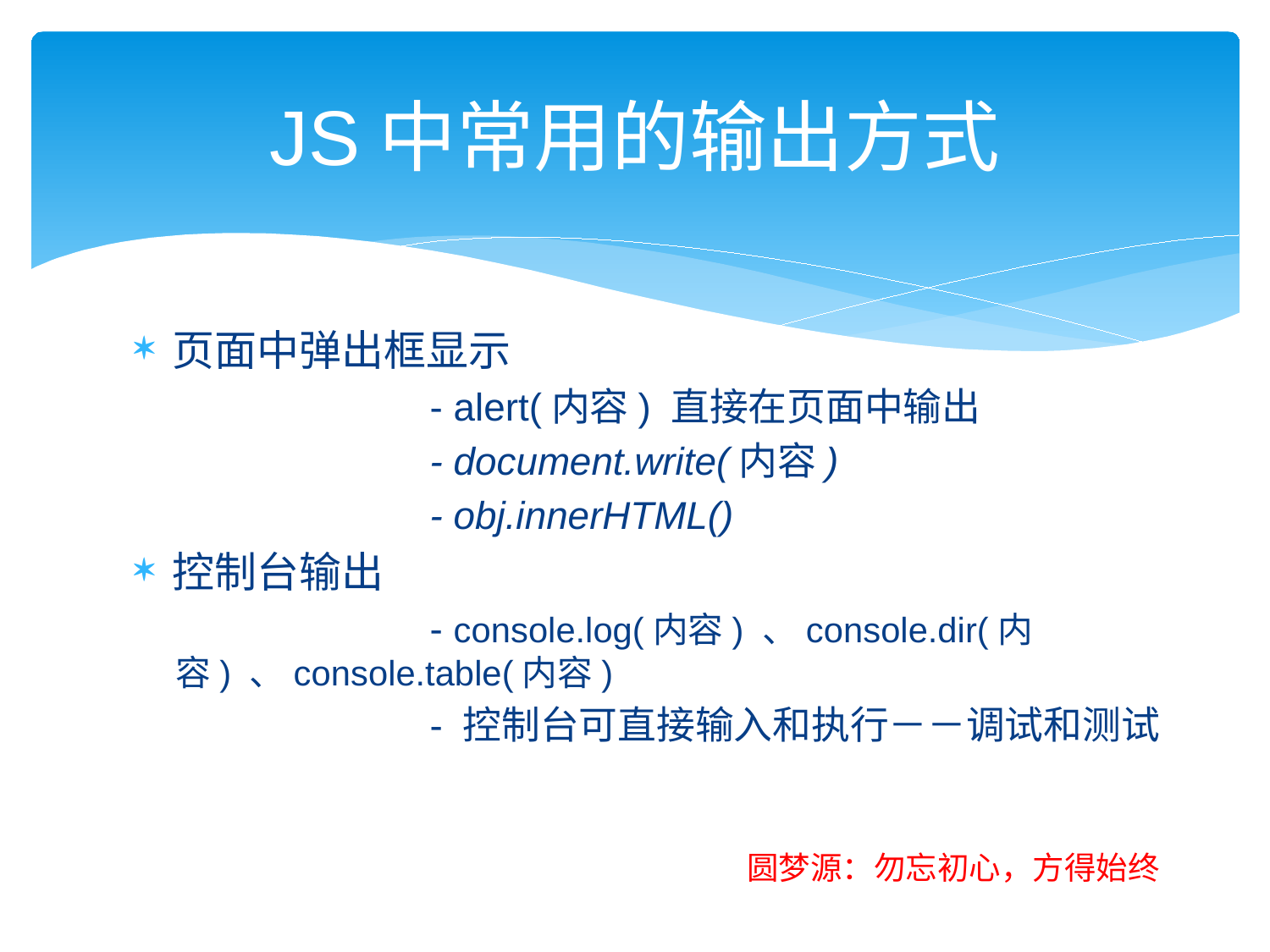

# JS中常用的输出方式
页面中弹出框显示
		- alert(内容) 直接在页面中输出
		- document.write(内容)
		- obj.innerHTML()
控制台输出
		- console.log(内容) 、console.dir(内容) 、console.table(内容)
		- 控制台可直接输入和执行－－调试和测试